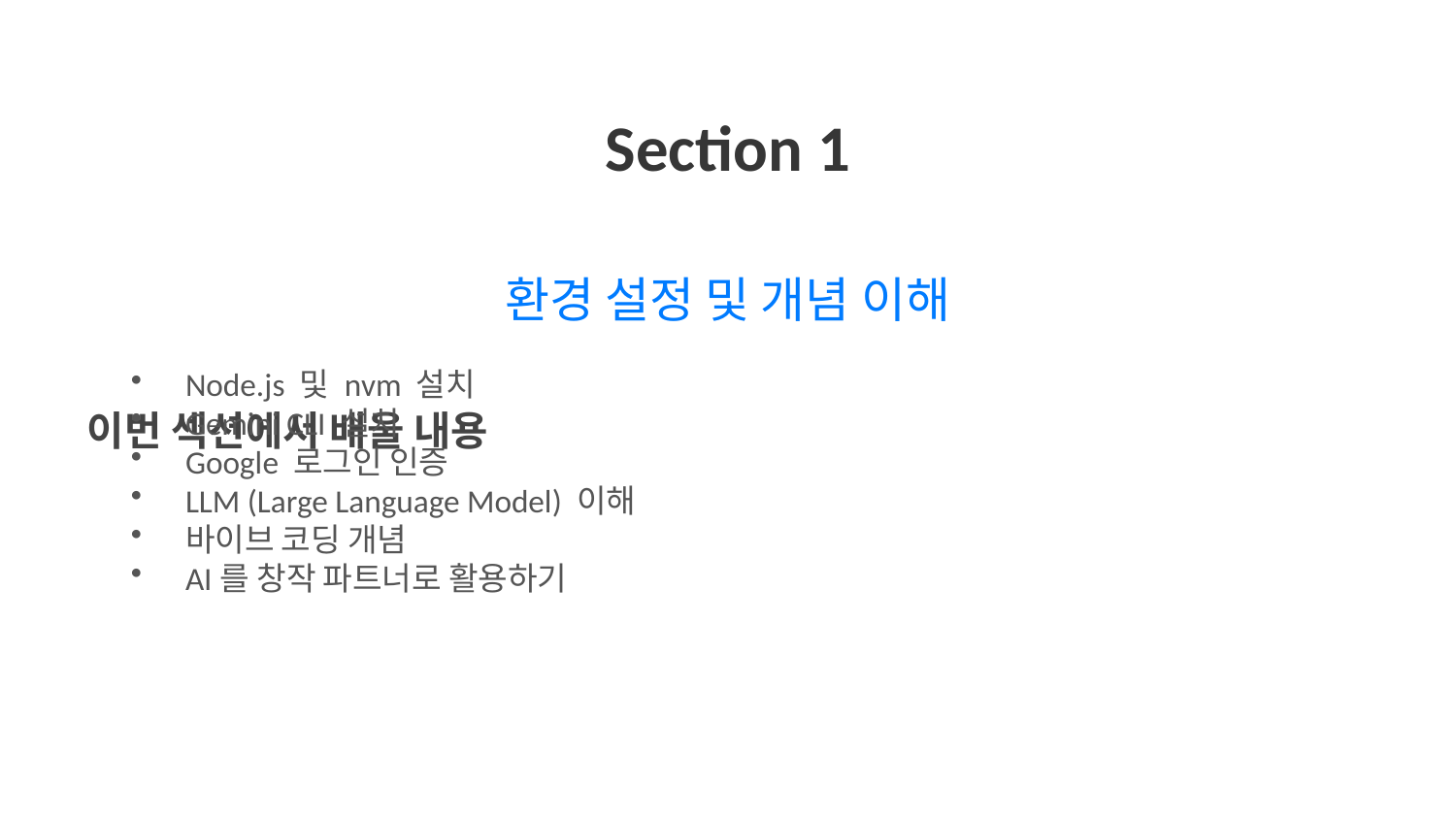

Section 1
환경 설정 및 개념 이해
이번 섹션에서 배울 내용
Node.js 및 nvm 설치
Gemini CLI 설치
Google 로그인 인증
LLM (Large Language Model) 이해
바이브 코딩 개념
AI를 창작 파트너로 활용하기